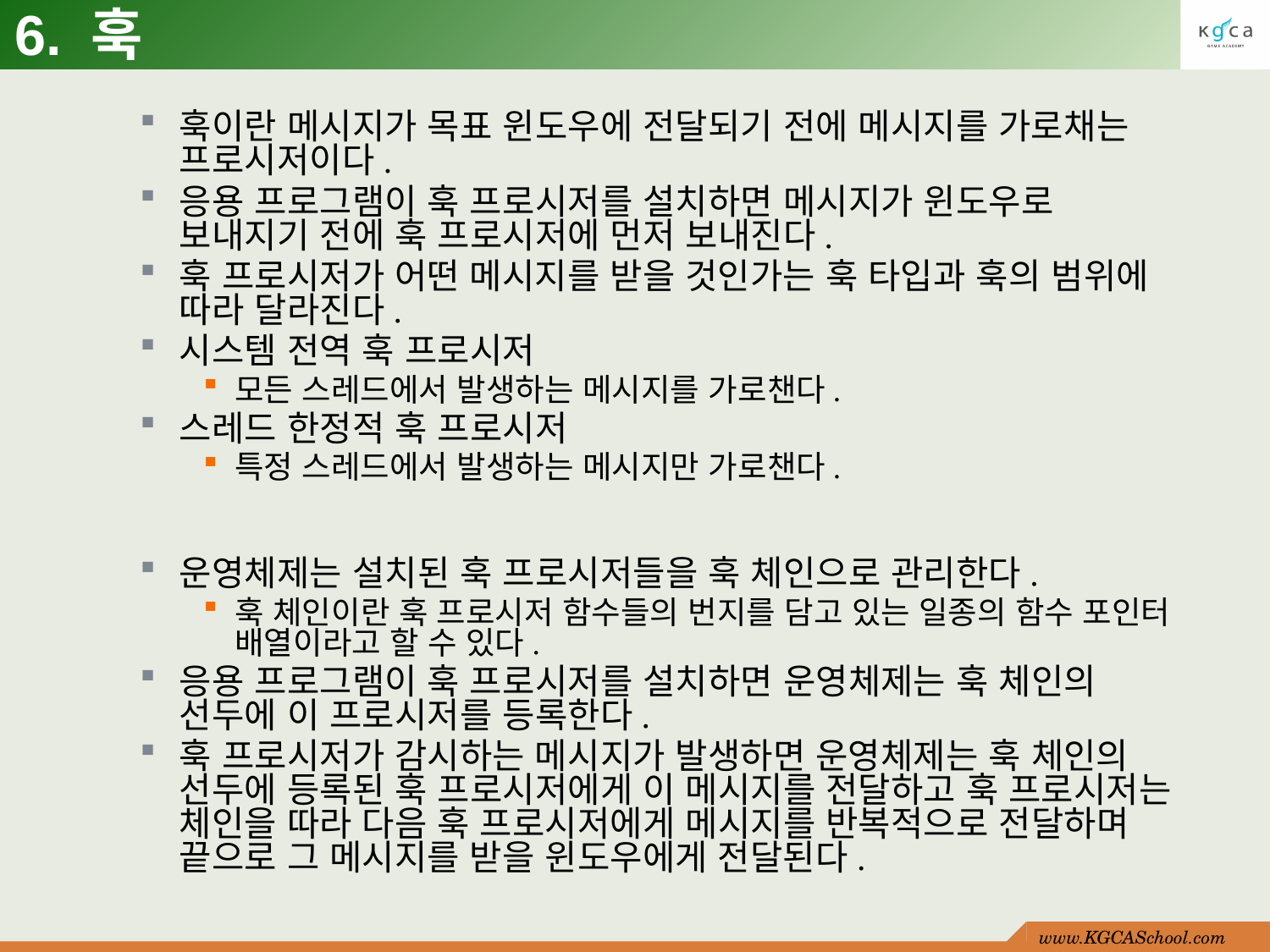

# 6. 훅
훅이란 메시지가 목표 윈도우에 전달되기 전에 메시지를 가로채는 프로시저이다.
응용 프로그램이 훅 프로시저를 설치하면 메시지가 윈도우로 보내지기 전에 훅 프로시저에 먼저 보내진다.
훅 프로시저가 어떤 메시지를 받을 것인가는 훅 타입과 훅의 범위에 따라 달라진다.
시스템 전역 훅 프로시저
모든 스레드에서 발생하는 메시지를 가로챈다.
스레드 한정적 훅 프로시저
특정 스레드에서 발생하는 메시지만 가로챈다.

운영체제는 설치된 훅 프로시저들을 훅 체인으로 관리한다.
훅 체인이란 훅 프로시저 함수들의 번지를 담고 있는 일종의 함수 포인터 배열이라고 할 수 있다.
응용 프로그램이 훅 프로시저를 설치하면 운영체제는 훅 체인의 선두에 이 프로시저를 등록한다.
훅 프로시저가 감시하는 메시지가 발생하면 운영체제는 훅 체인의 선두에 등록된 훅 프로시저에게 이 메시지를 전달하고 훅 프로시저는 체인을 따라 다음 훅 프로시저에게 메시지를 반복적으로 전달하며 끝으로 그 메시지를 받을 윈도우에게 전달된다.